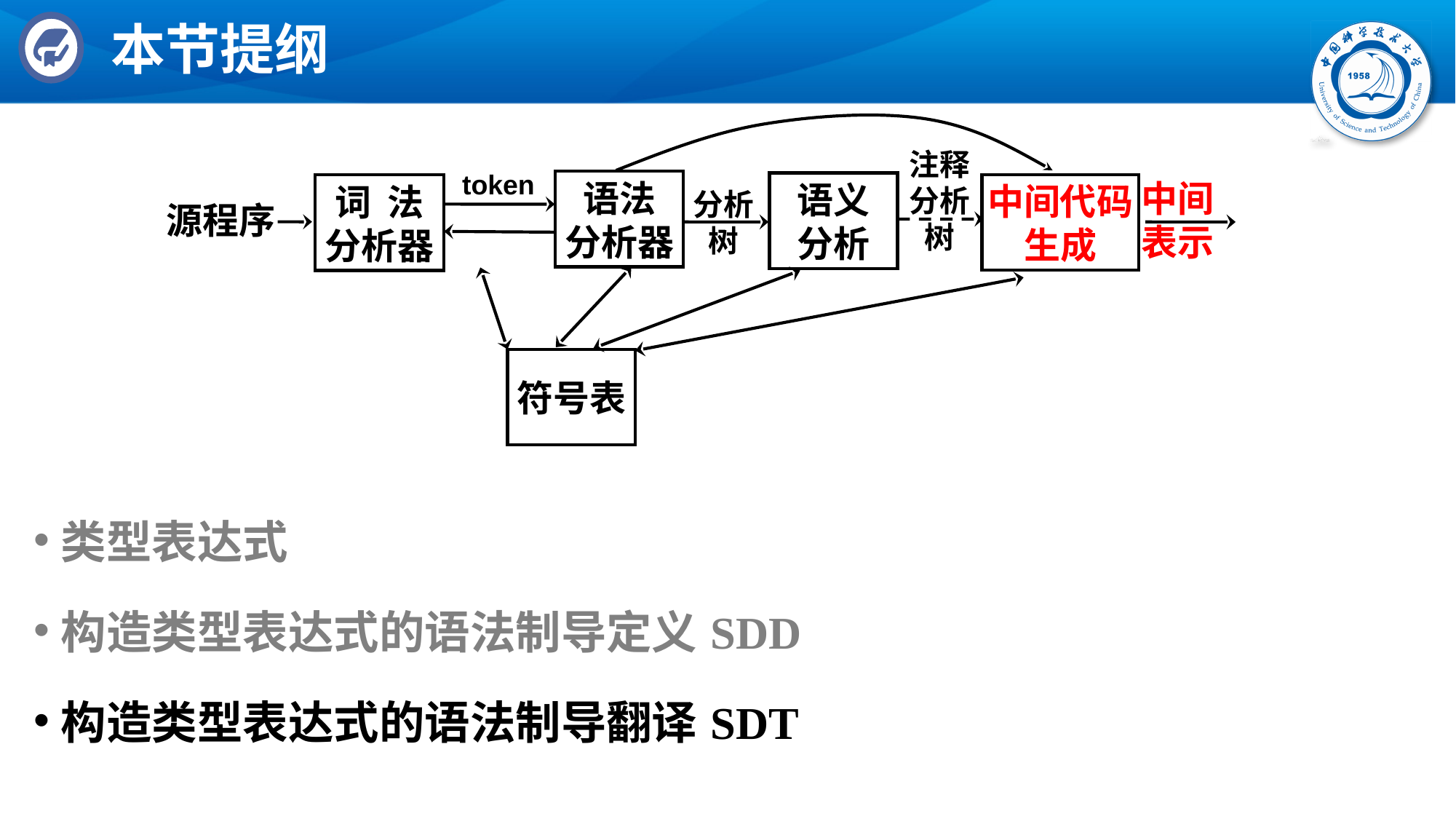

# 本节提纲

注释
分析
树
token
语法
分析器
中间表示
中间代码生成
词  法
分析器
分析
树
源程序

符号表
语义
分析

类型表达式
构造类型表达式的语法制导定义SDD
构造类型表达式的语法制导翻译SDT